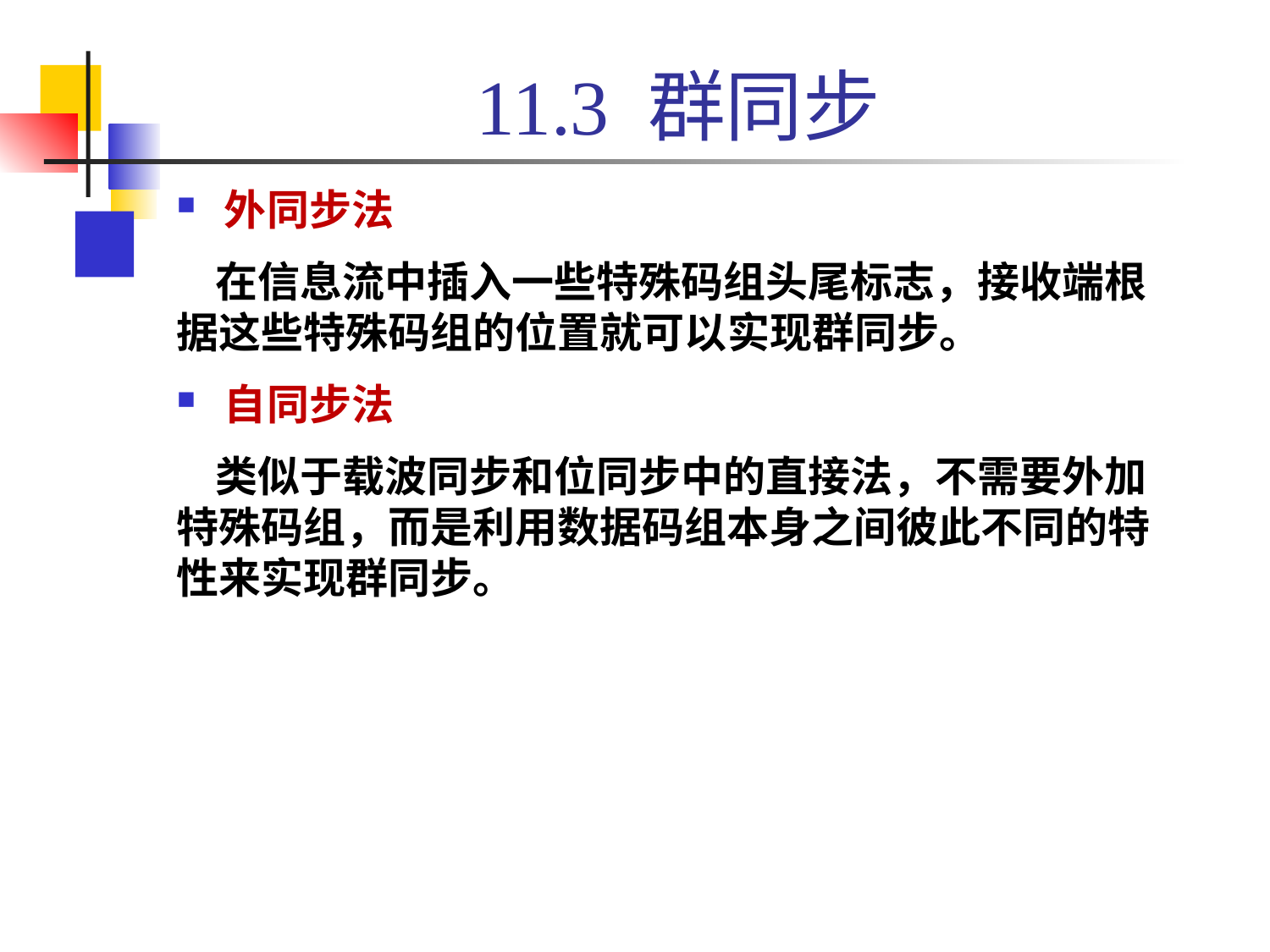

11.3 群同步
外同步法
   在信息流中插入一些特殊码组头尾标志，接收端根据这些特殊码组的位置就可以实现群同步。
自同步法
   类似于载波同步和位同步中的直接法，不需要外加特殊码组，而是利用数据码组本身之间彼此不同的特性来实现群同步。